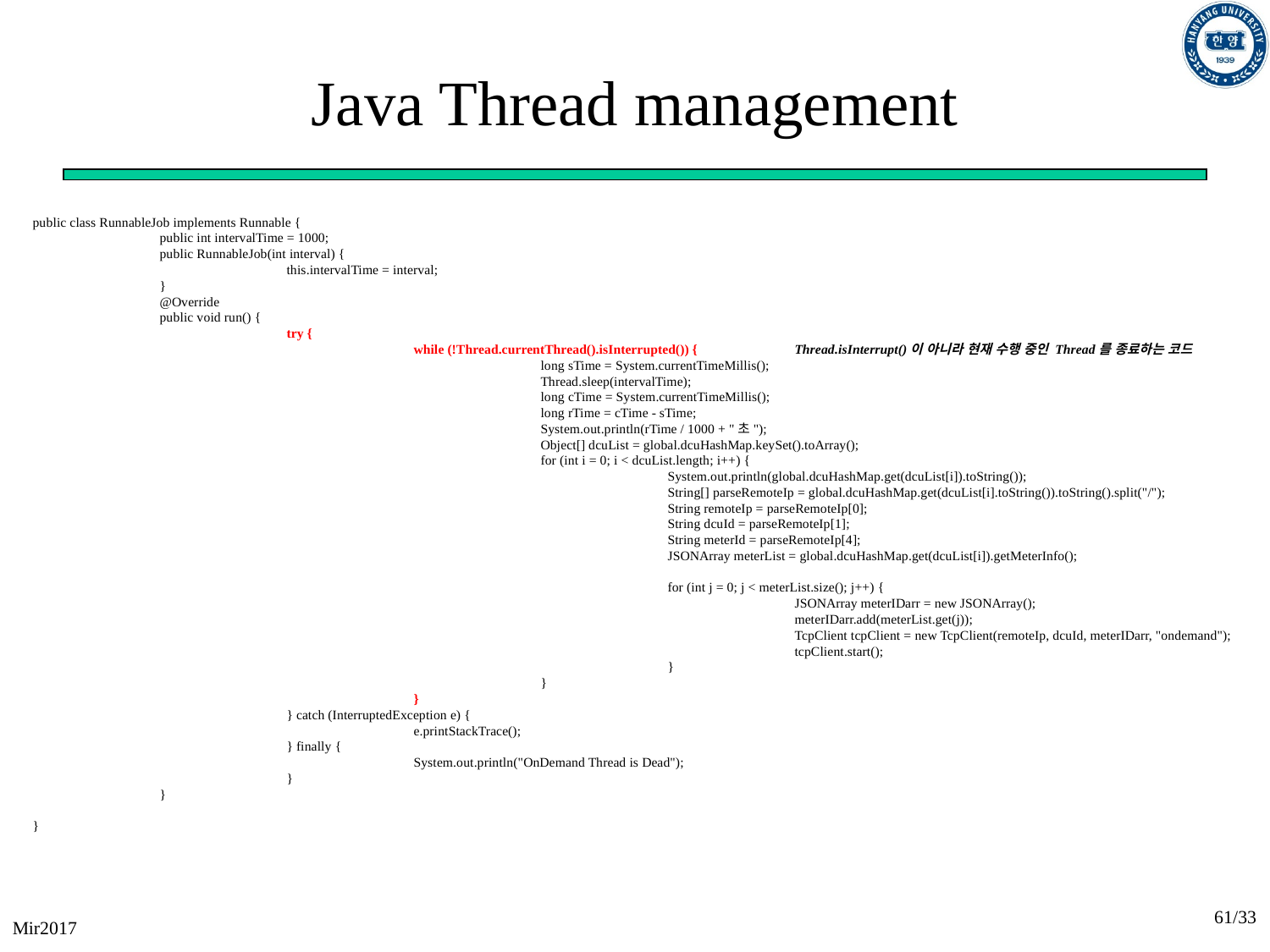

# Java Thread management
public class RunnableJob implements Runnable {
	public int intervalTime = 1000;
	public RunnableJob(int interval) {
		this.intervalTime = interval;
	}
	@Override
	public void run() {
		try {
			while (!Thread.currentThread().isInterrupted()) {	Thread.isInterrupt()이 아니라 현재 수행 중인 Thread를 종료하는 코드
				long sTime = System.currentTimeMillis();
				Thread.sleep(intervalTime);
				long cTime = System.currentTimeMillis();
				long rTime = cTime - sTime;
				System.out.println(rTime / 1000 + "초");
				Object[] dcuList = global.dcuHashMap.keySet().toArray();
				for (int i = 0; i < dcuList.length; i++) {
					System.out.println(global.dcuHashMap.get(dcuList[i]).toString());
					String[] parseRemoteIp = global.dcuHashMap.get(dcuList[i].toString()).toString().split("/");
					String remoteIp = parseRemoteIp[0];
					String dcuId = parseRemoteIp[1];
					String meterId = parseRemoteIp[4];
					JSONArray meterList = global.dcuHashMap.get(dcuList[i]).getMeterInfo();

					for (int j = 0; j < meterList.size(); j++) {
						JSONArray meterIDarr = new JSONArray();
						meterIDarr.add(meterList.get(j));
						TcpClient tcpClient = new TcpClient(remoteIp, dcuId, meterIDarr, "ondemand");
						tcpClient.start();
					}
				}
			}
		} catch (InterruptedException e) {
			e.printStackTrace();
		} finally {
			System.out.println("OnDemand Thread is Dead");
		}
	}

}
61/33
Mir2017